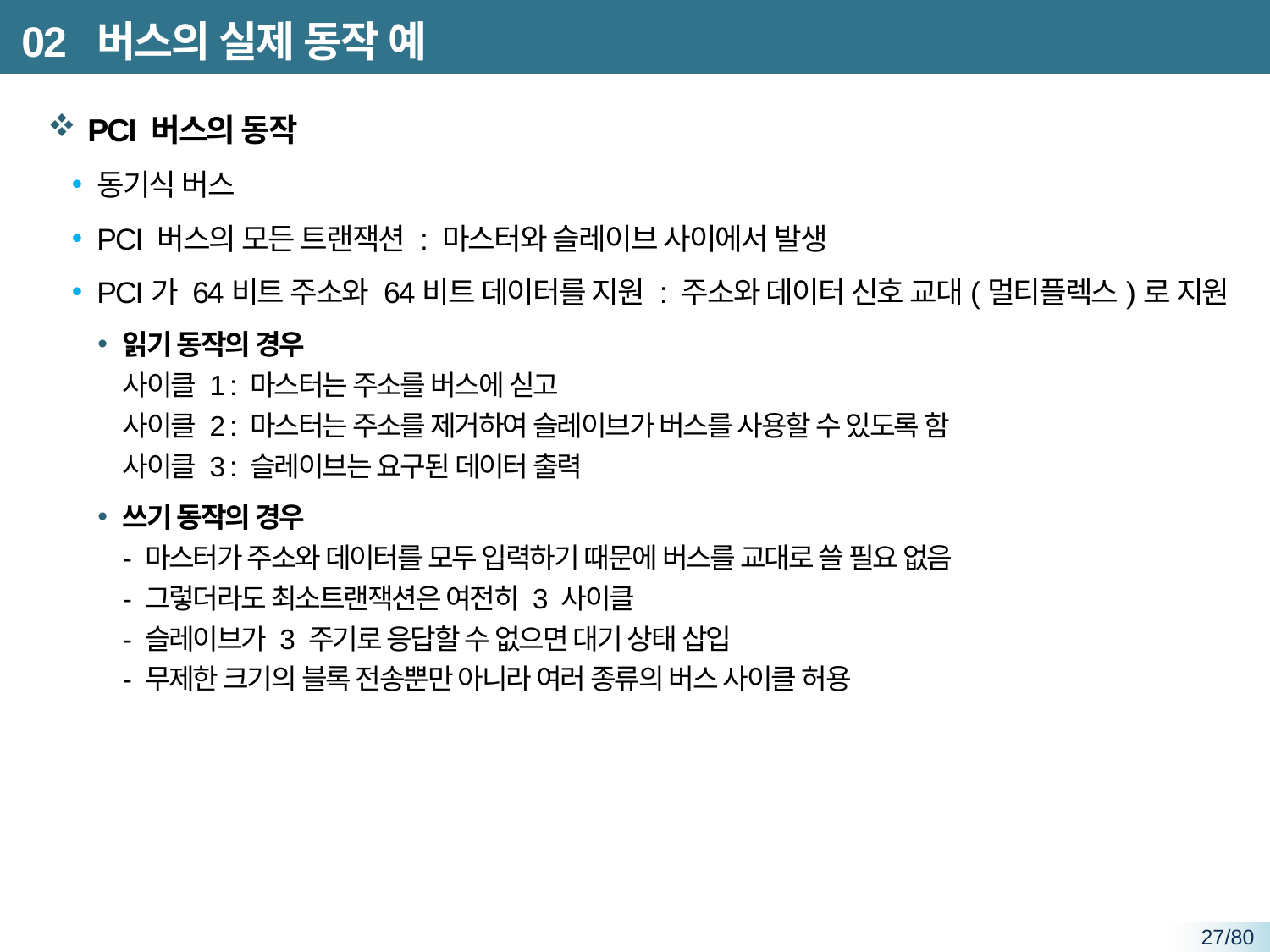

# 02  버스의 실제 동작 예
PCI 버스의 동작
동기식 버스
PCI 버스의 모든 트랜잭션 : 마스터와 슬레이브 사이에서 발생
PCI가 64비트 주소와 64비트 데이터를 지원 : 주소와 데이터 신호 교대(멀티플렉스)로 지원
읽기 동작의 경우
사이클 1 : 마스터는 주소를 버스에 싣고
사이클 2 : 마스터는 주소를 제거하여 슬레이브가 버스를 사용할 수 있도록 함
사이클 3 : 슬레이브는 요구된 데이터 출력
쓰기 동작의 경우
- 마스터가 주소와 데이터를 모두 입력하기 때문에 버스를 교대로 쓸 필요 없음
- 그렇더라도 최소트랜잭션은 여전히 3 사이클
- 슬레이브가 3 주기로 응답할 수 없으면 대기 상태 삽입
- 무제한 크기의 블록 전송뿐만 아니라 여러 종류의 버스 사이클 허용